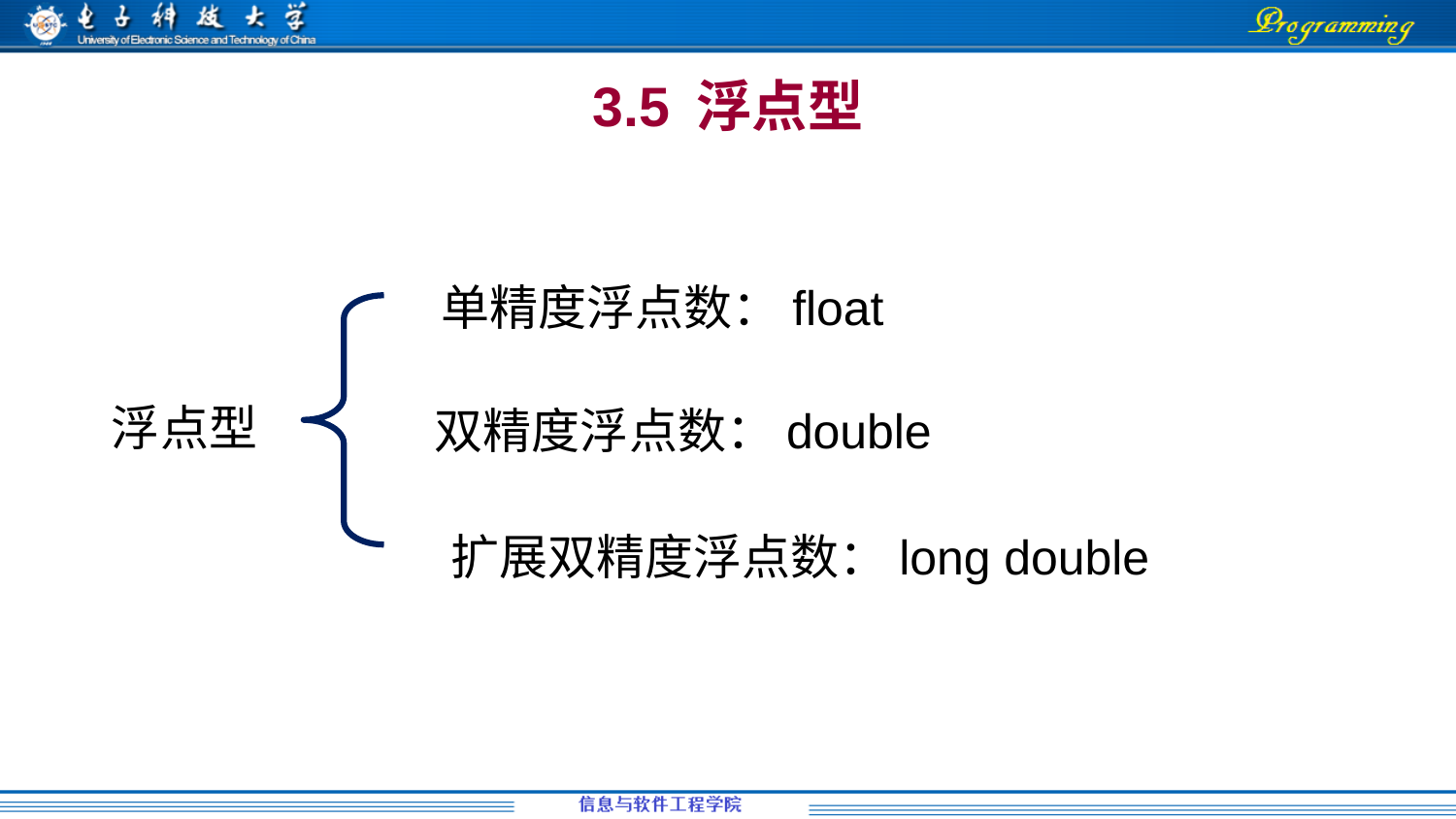

# 3.5 浮点型
单精度浮点数：float

浮点型
双精度浮点数：double
扩展双精度浮点数：long double